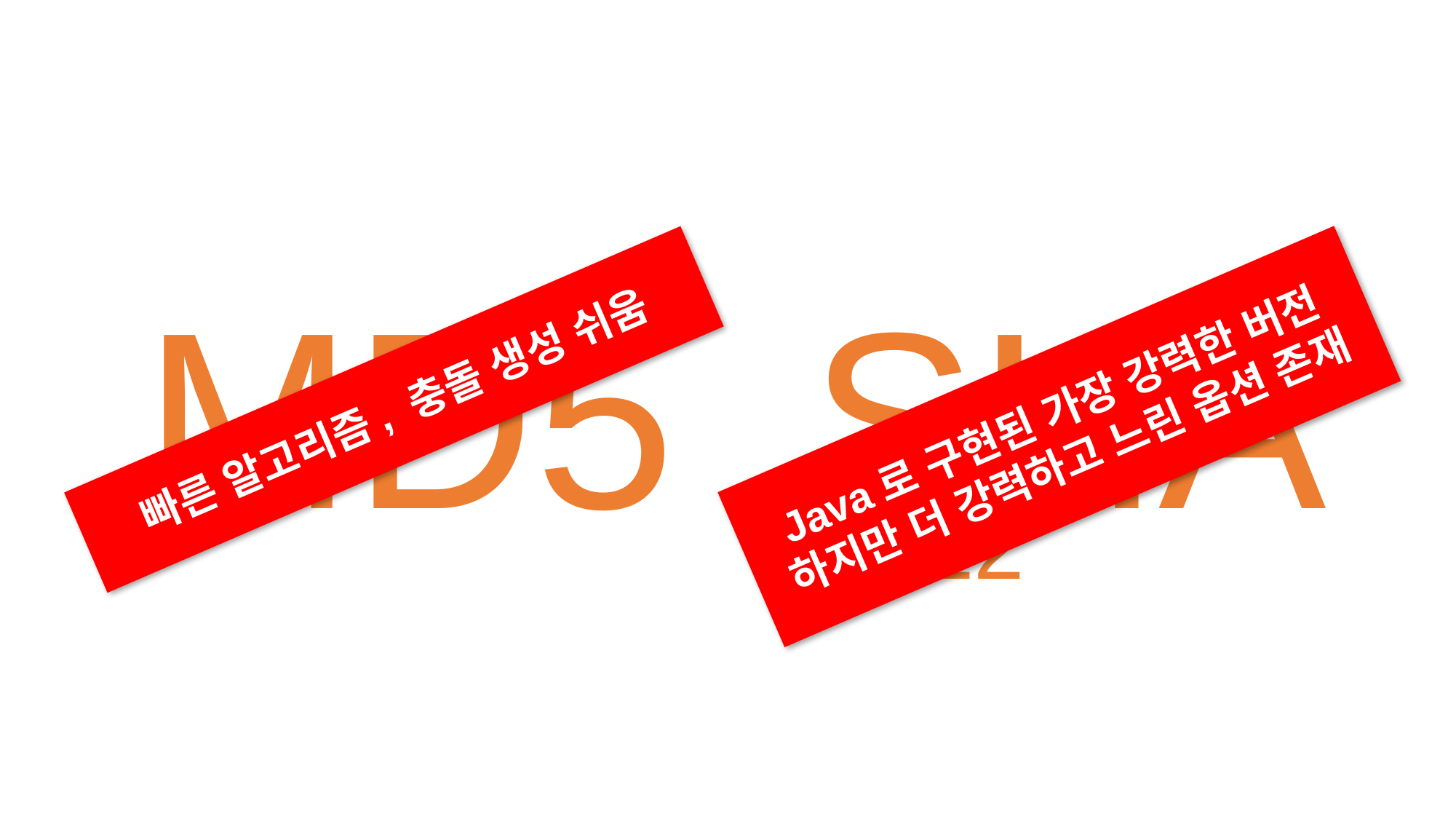

MD5
SHA
Java로 구현된 가장 강력한 버전
하지만 더 강력하고 느린 옵션 존재
빠른 알고리즘, 충돌 생성 쉬움
-512